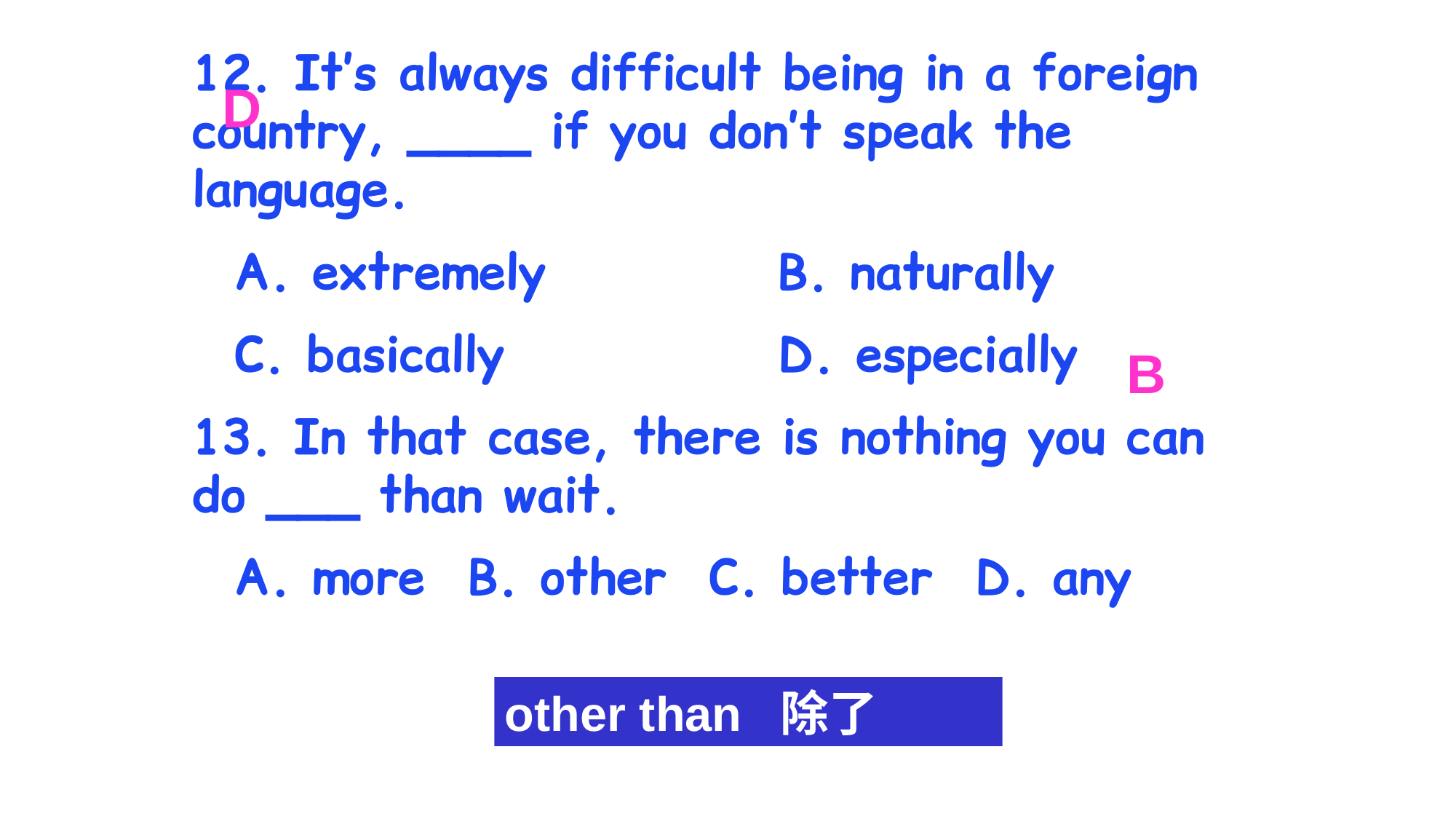

12. It’s always difficult being in a foreign country, ____ if you don’t speak the language.
  A. extremely           B. naturally
  C. basically             D. especially
13. In that case, there is nothing you can do ___ than wait.
  A. more  B. other  C. better  D. any
D
B
other than  除了